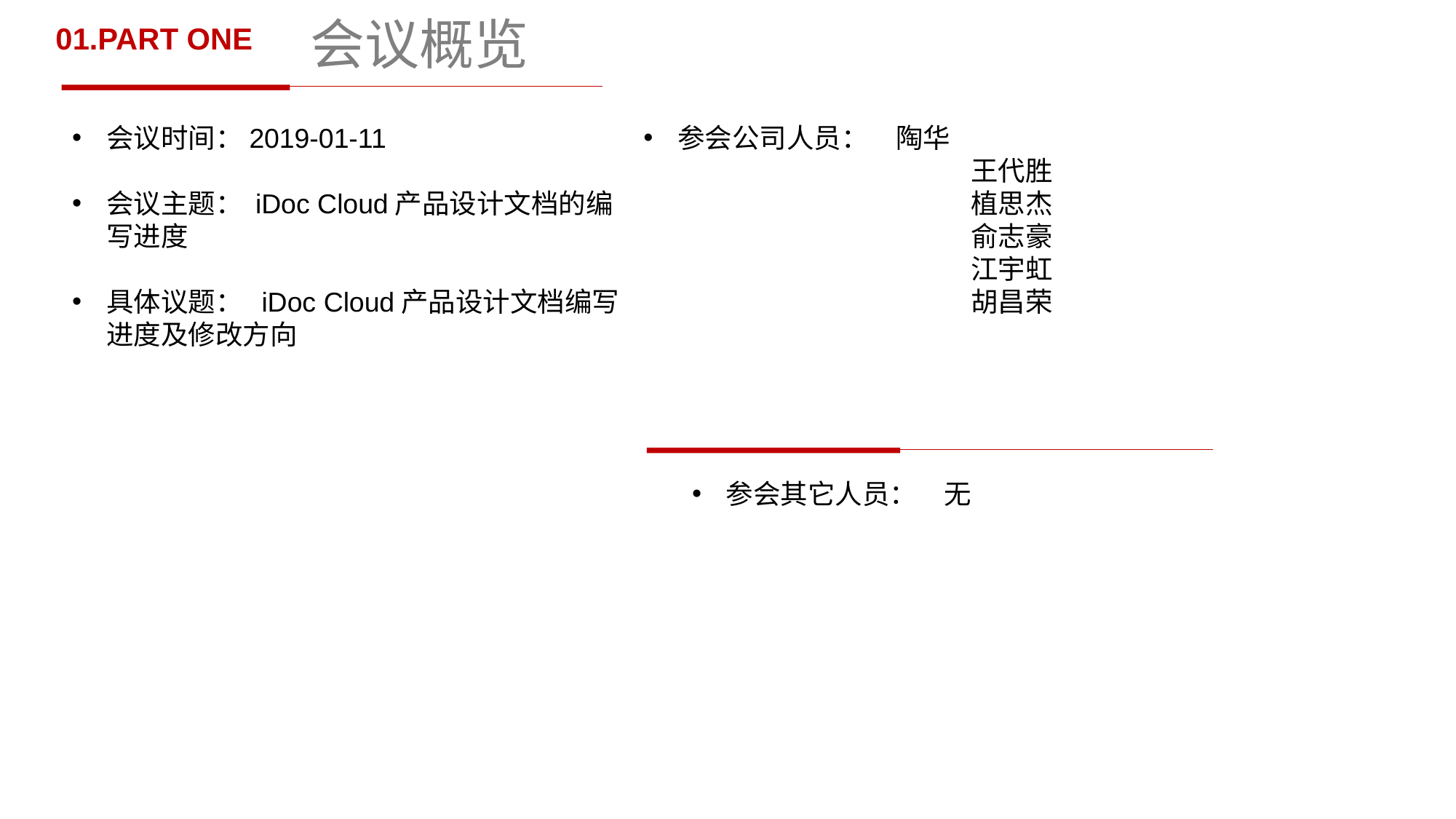

# 会议概览
01.PART ONE

会议时间：2019-01-11

会议主题： iDoc Cloud产品设计文档的编写进度

具体议题：  iDoc Cloud产品设计文档编写进度及修改方向
参会公司人员：	陶华
王代胜
植思杰
俞志豪
江宇虹
胡昌荣
参会其它人员：	无